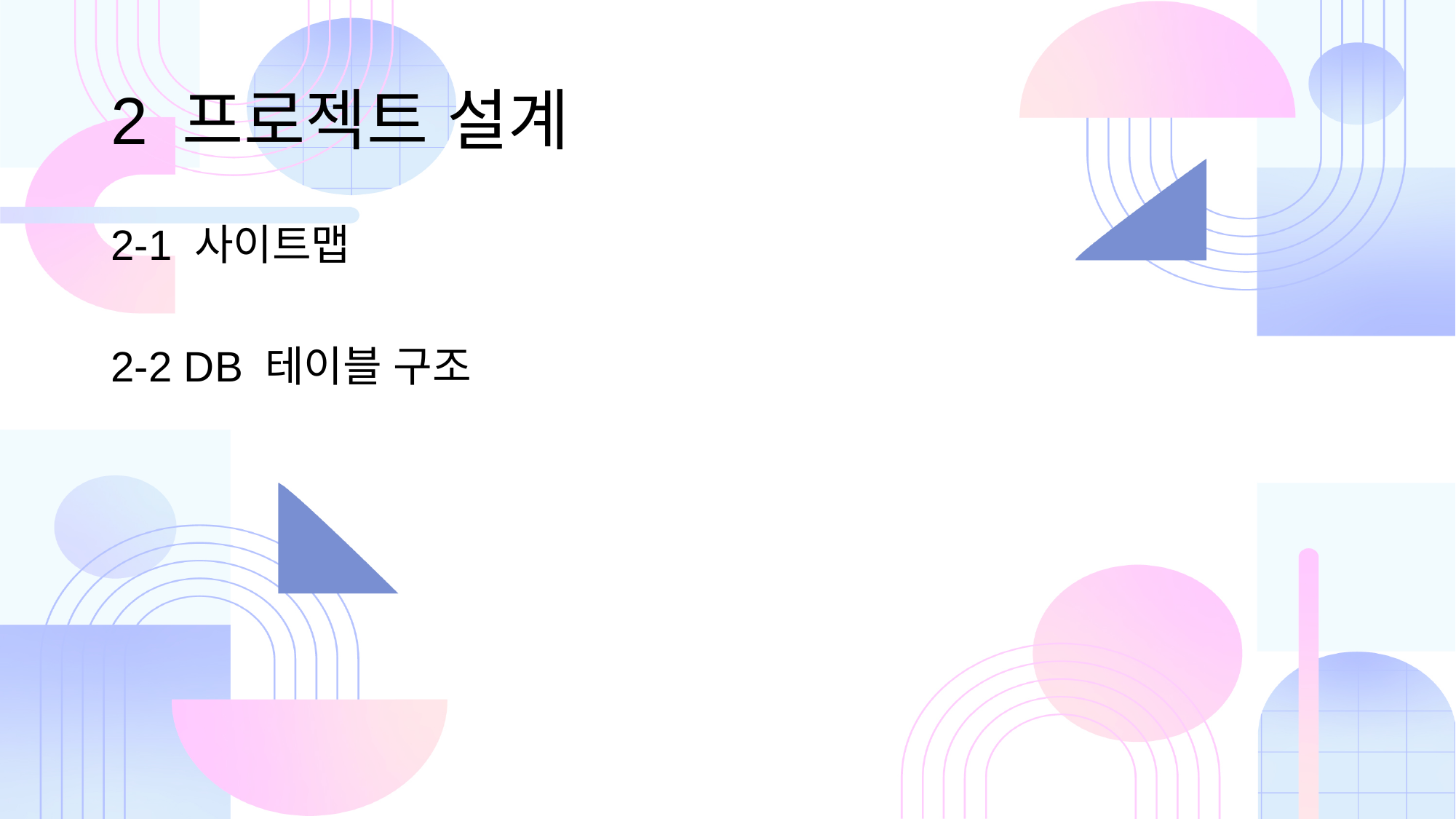

# 2 프로젝트 설계
2-1 사이트맵

2-2 DB 테이블 구조